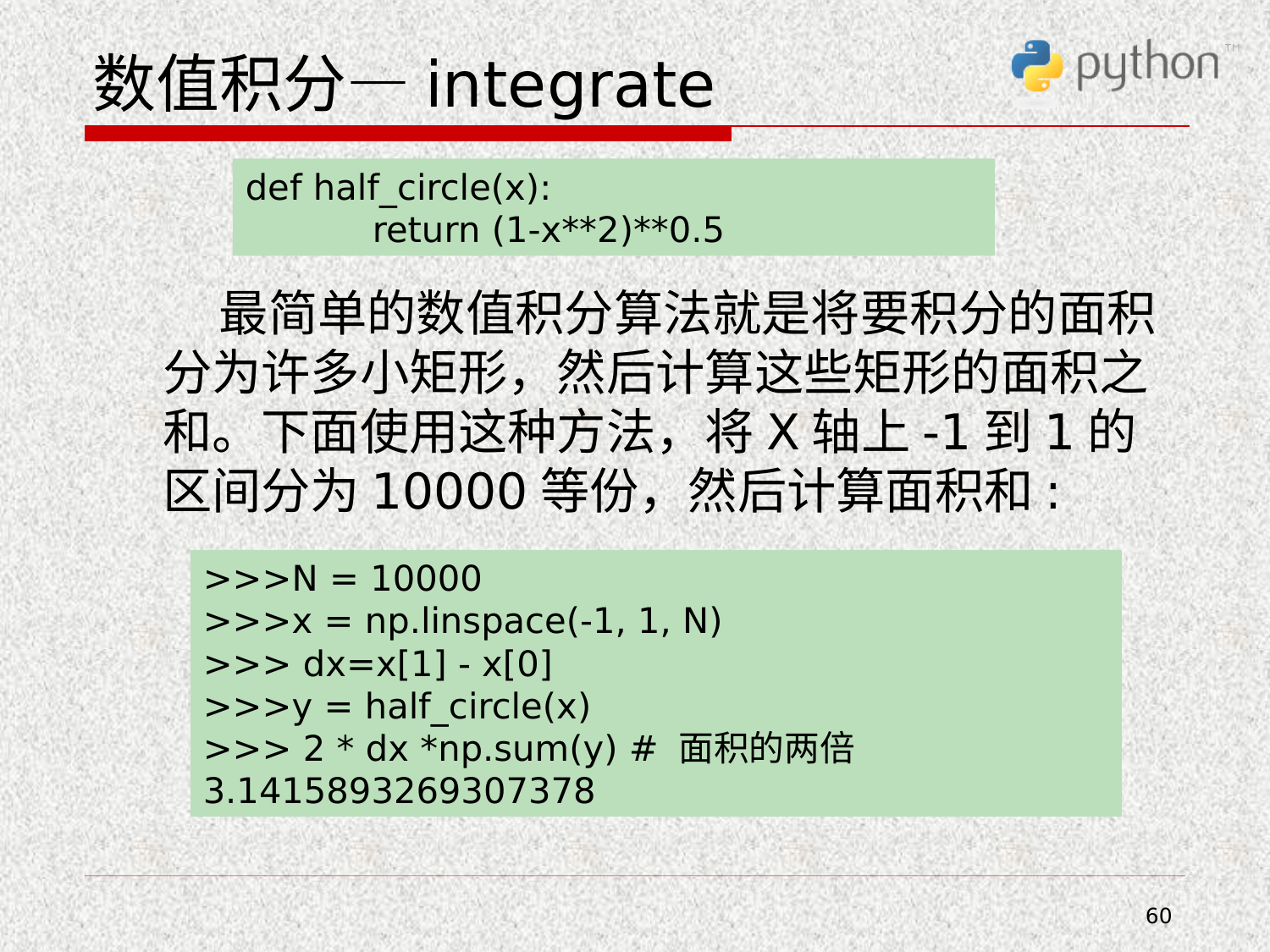

# 数值积分—integrate

          最简单的数值积分算法就是将要积分的面积分为许多小矩形，然后计算这些矩形的面积之和。下面使用这种方法，将X轴上-1到1的区间分为10000等份，然后计算面积和:

def half_circle(x):
	return (1-x**2)**0.5
>>>N = 10000
>>>x = np.linspace(-1, 1, N)
>>> dx=x[1] - x[0]
>>>y = half_circle(x)
>>> 2 * dx *np.sum(y) # 面积的两倍 3.1415893269307378
60